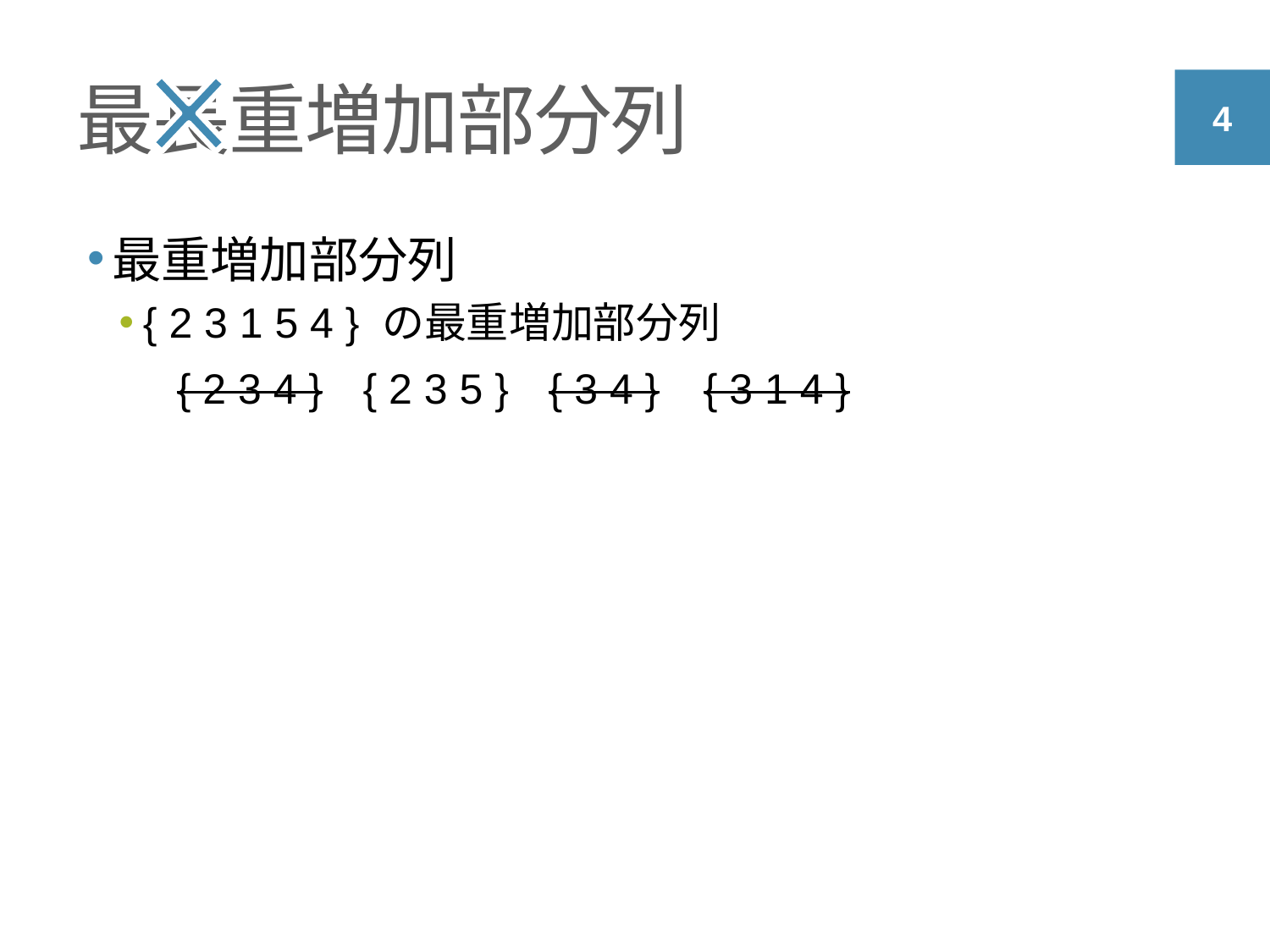

# 最長重増加部分列

最重増加部分列
{ 2 3 1 5 4 } の最重増加部分列
{ 3 1 4 }
{ 2 3 5 }
{ 3 4 }
{ 2 3 4 }